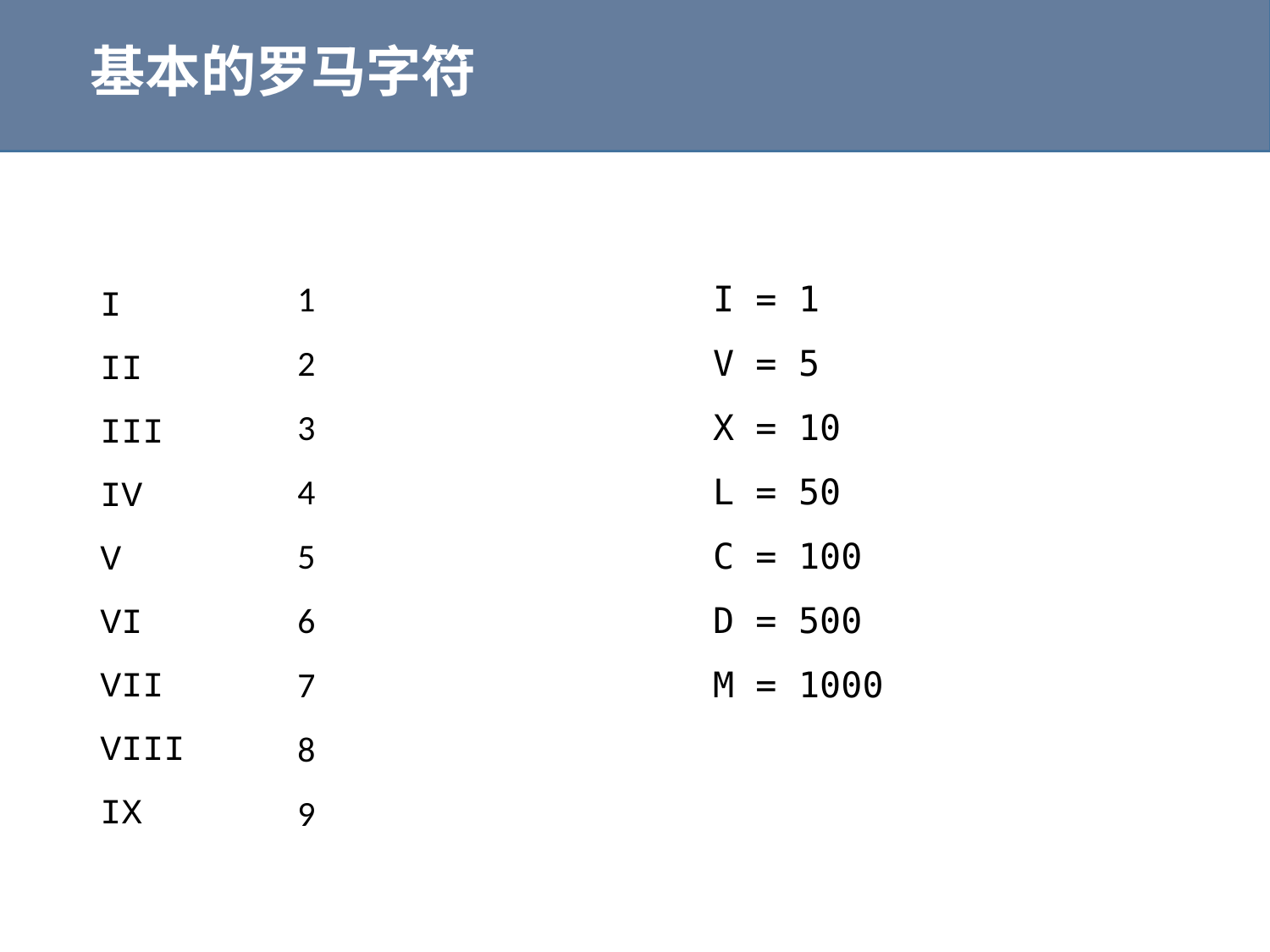

# 基本的罗马字符
I
II
III
IV
V
VI
VII
VIII
IX
1
2
3
4
5
6
7
8
9
I = 1
V = 5
X = 10
L = 50
C = 100
D = 500
M = 1000